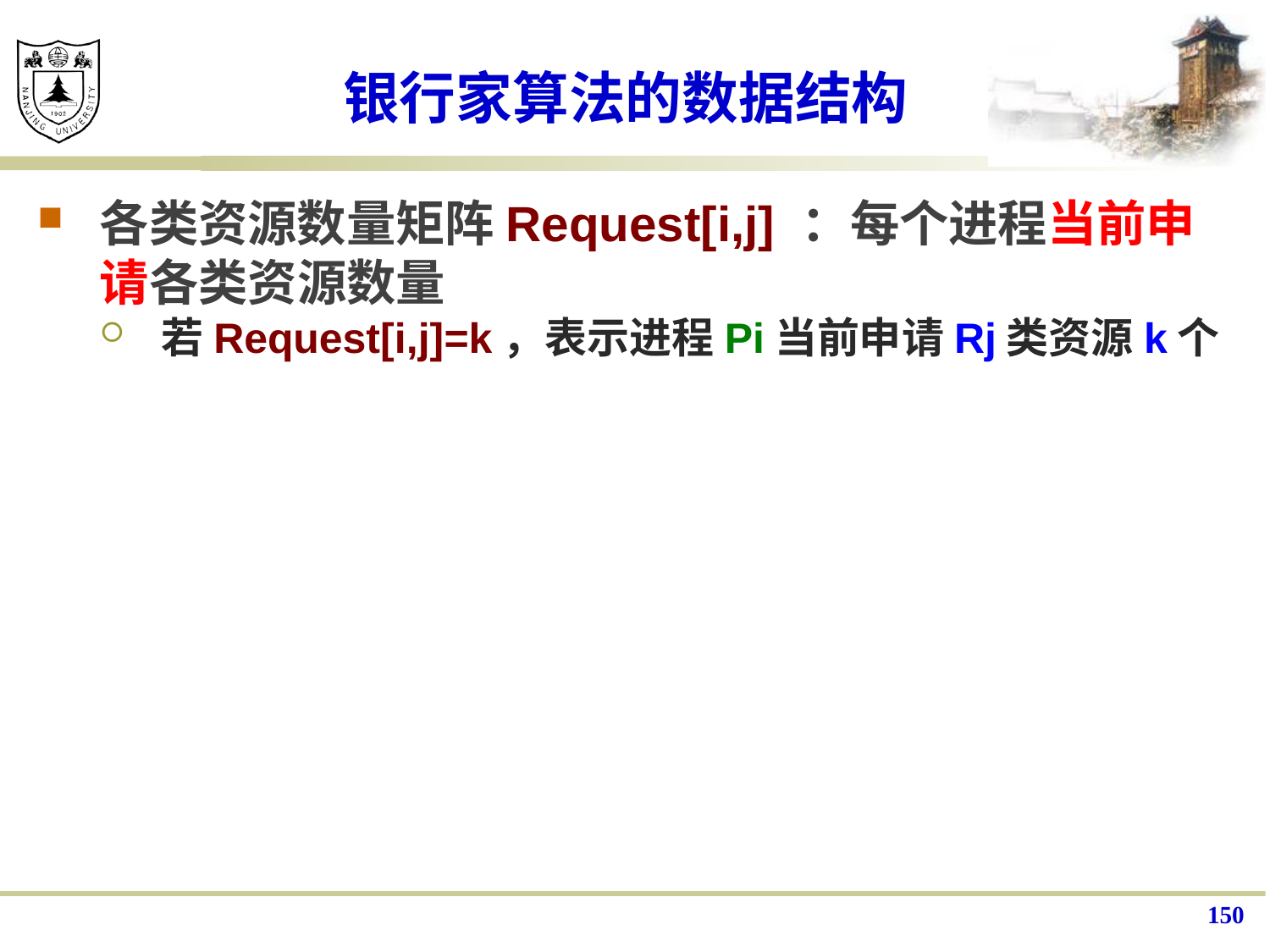

# 银行家算法的数据结构
各类资源数量矩阵Request[i,j] ：每个进程当前申请各类资源数量
若Request[i,j]=k，表示进程Pi当前申请Rj类资源k个

150